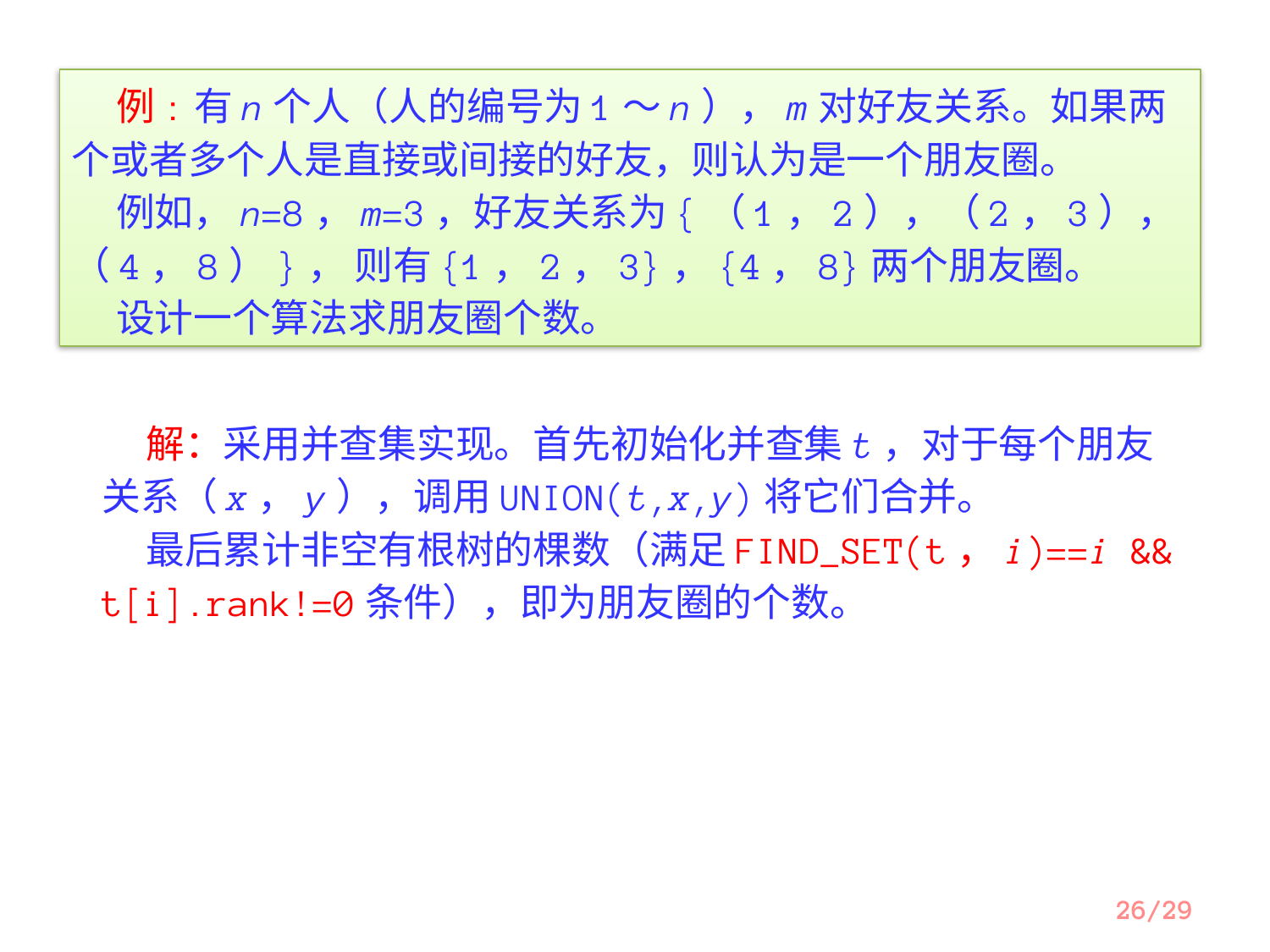

例:有n个人（人的编号为1～n），m对好友关系。如果两个或者多个人是直接或间接的好友，则认为是一个朋友圈。
    例如，n=8，m=3，好友关系为{（1，2），（2，3），（4，8）}， 则有{1，2，3}，{4，8}两个朋友圈。
    设计一个算法求朋友圈个数。
    解：采用并查集实现。首先初始化并查集t，对于每个朋友关系（x，y），调用UNION(t,x,y)将它们合并。
    最后累计非空有根树的棵数（满足FIND_SET(t，i)==i && t[i].rank!=0条件），即为朋友圈的个数。
26/29